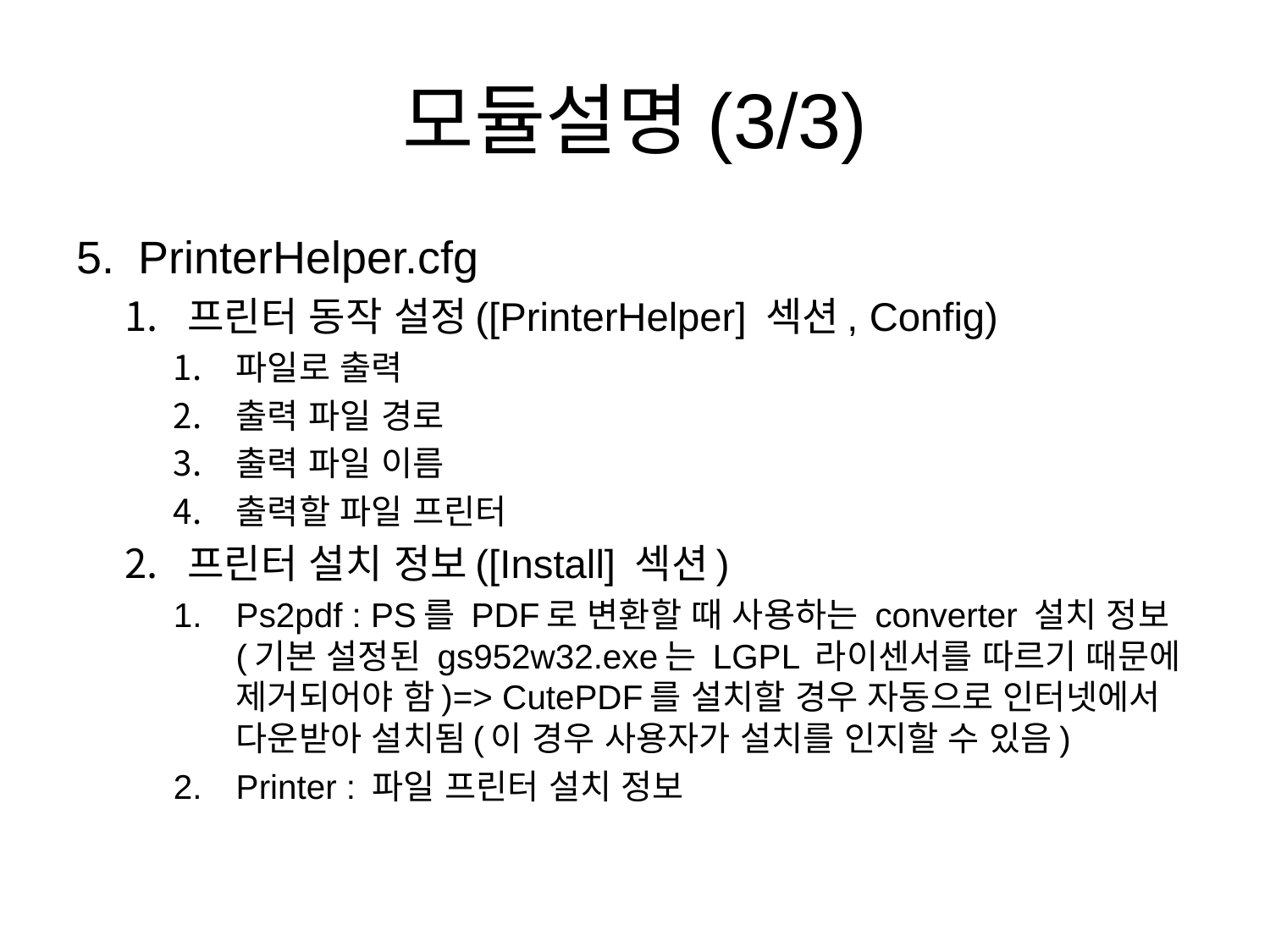

# 모듈설명(3/3)
PrinterHelper.cfg
프린터 동작 설정([PrinterHelper] 섹션, Config)
파일로 출력
출력 파일 경로
출력 파일 이름
출력할 파일 프린터
프린터 설치 정보([Install] 섹션)
Ps2pdf : PS를 PDF로 변환할 때 사용하는 converter 설치 정보(기본 설정된 gs952w32.exe는 LGPL 라이센서를 따르기 때문에 제거되어야 함)=> CutePDF를 설치할 경우 자동으로 인터넷에서 다운받아 설치됨(이 경우 사용자가 설치를 인지할 수 있음)
Printer : 파일 프린터 설치 정보